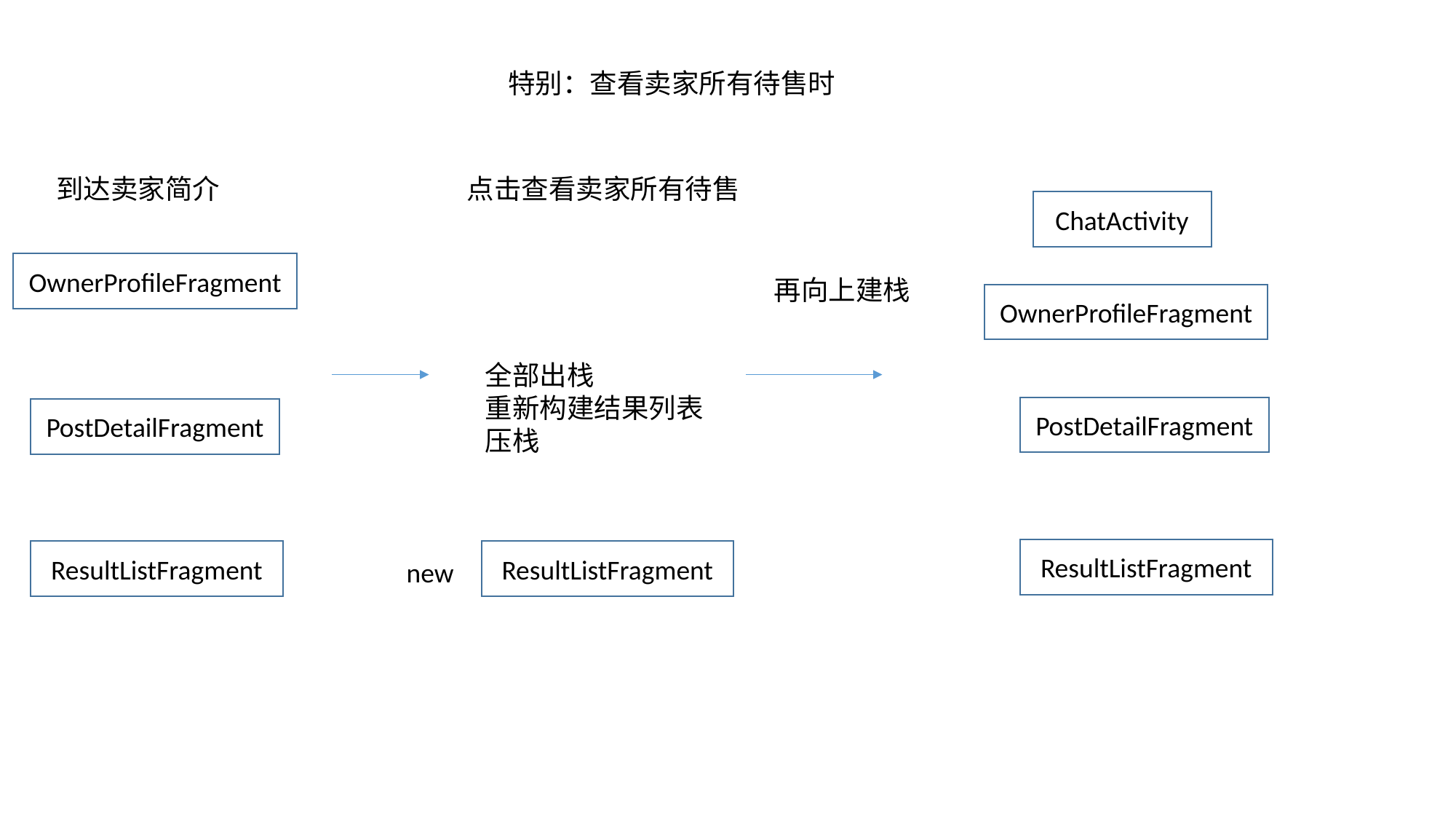

特别：查看卖家所有待售时
到达卖家简介
点击查看卖家所有待售
ChatActivity
OwnerProfileFragment
再向上建栈
OwnerProfileFragment
全部出栈
重新构建结果列表压栈
PostDetailFragment
PostDetailFragment
ResultListFragment
ResultListFragment
ResultListFragment
new